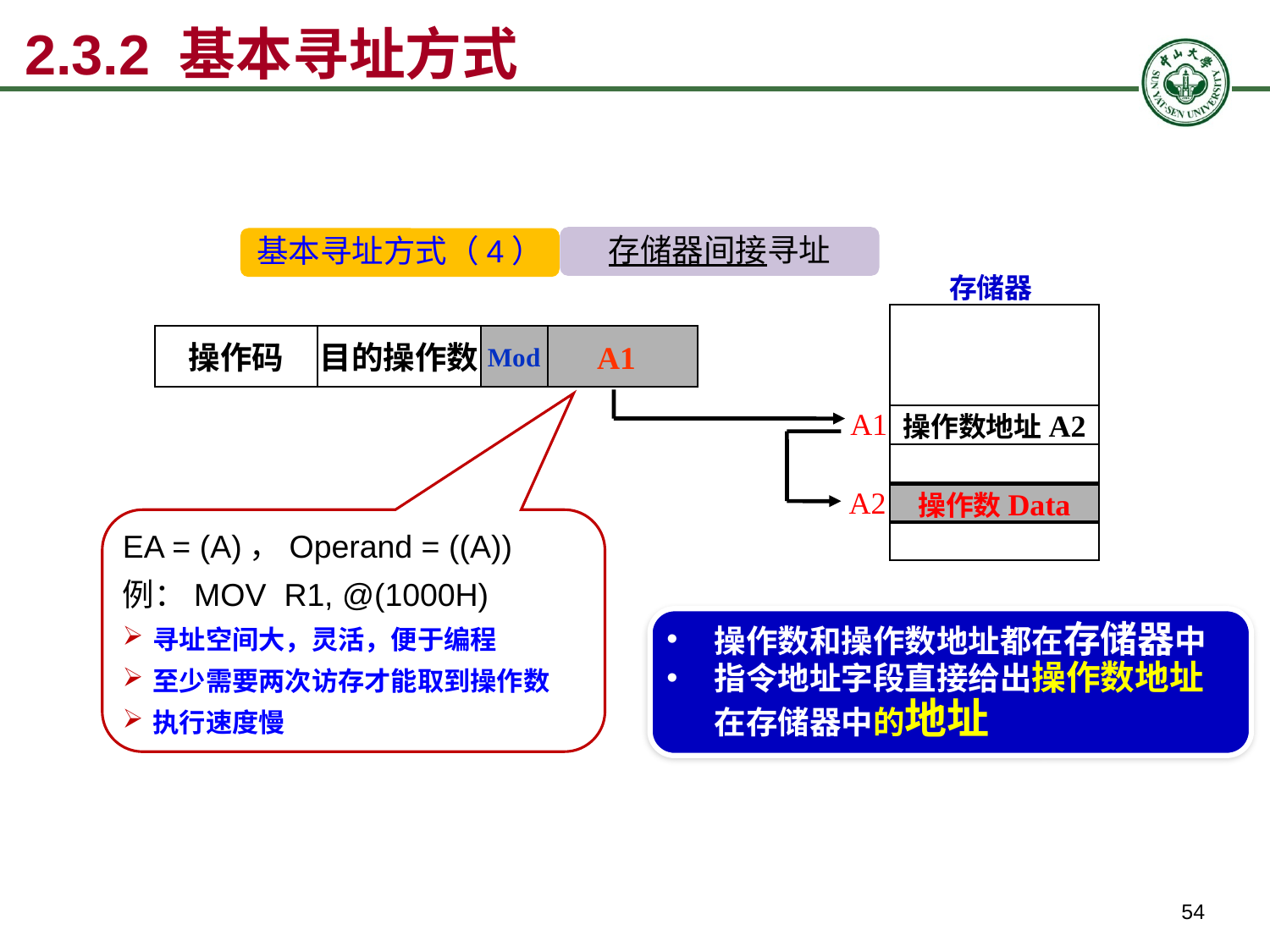

# 2.3.2 基本寻址方式
2.3.2 基本寻址方式
存储器间接寻址
基本寻址方式（4）
存储器

A1
操作数地址A2

A2

操作码
目的操作数
Mod
A1

操作数Data

EA = (A)，Operand = ((A))
例：MOV  R1, @(1000H)
寻址空间大，灵活，便于编程
至少需要两次访存才能取到操作数
执行速度慢

操作数和操作数地址都在存储器中
指令地址字段直接给出操作数地址在存储器中的地址